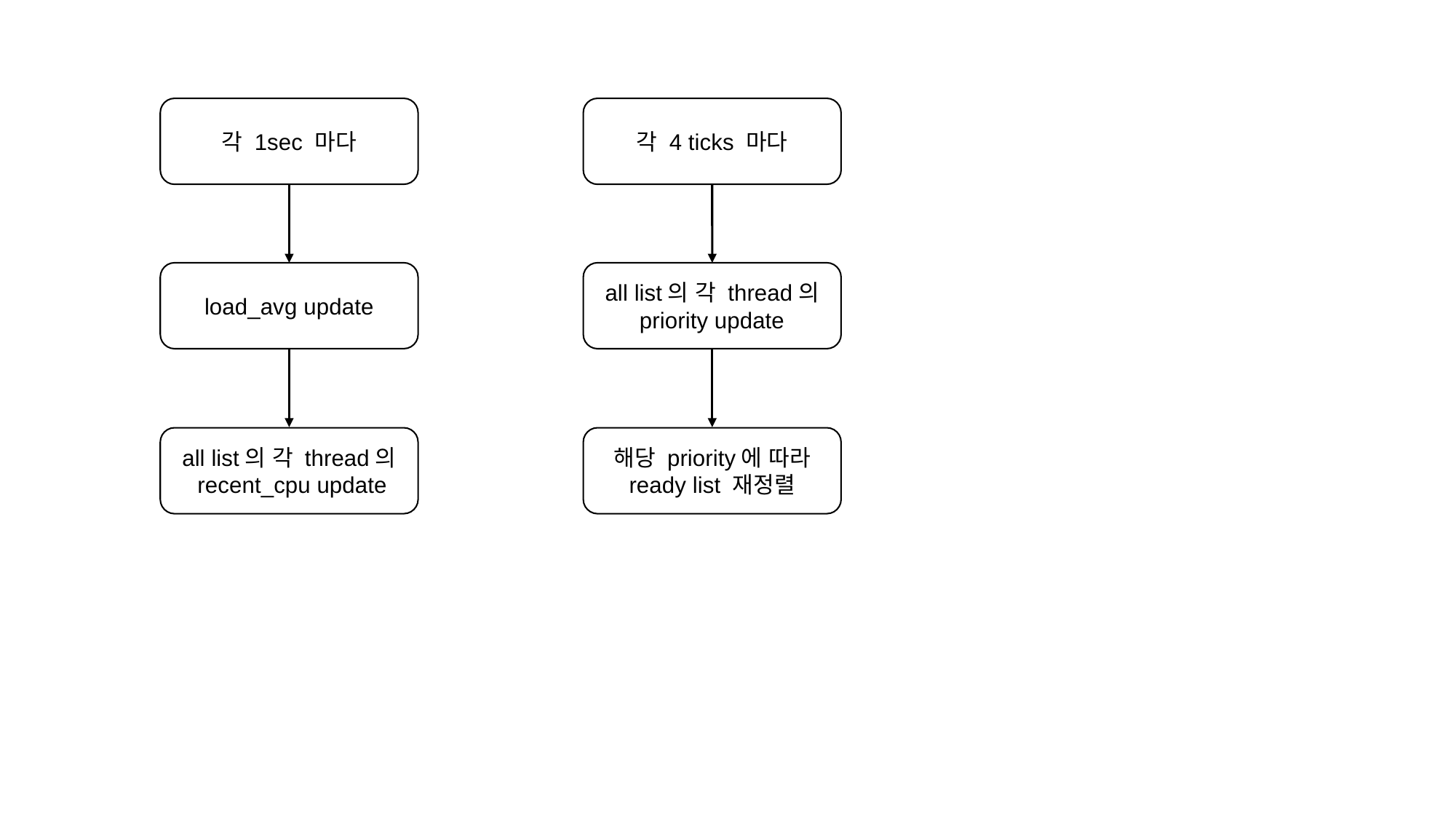

각 1sec 마다
각 4 ticks 마다
load_avg update
all list의 각 thread의 priority update
all list의 각 thread의
 recent_cpu update
해당 priority에 따라 ready list 재정렬